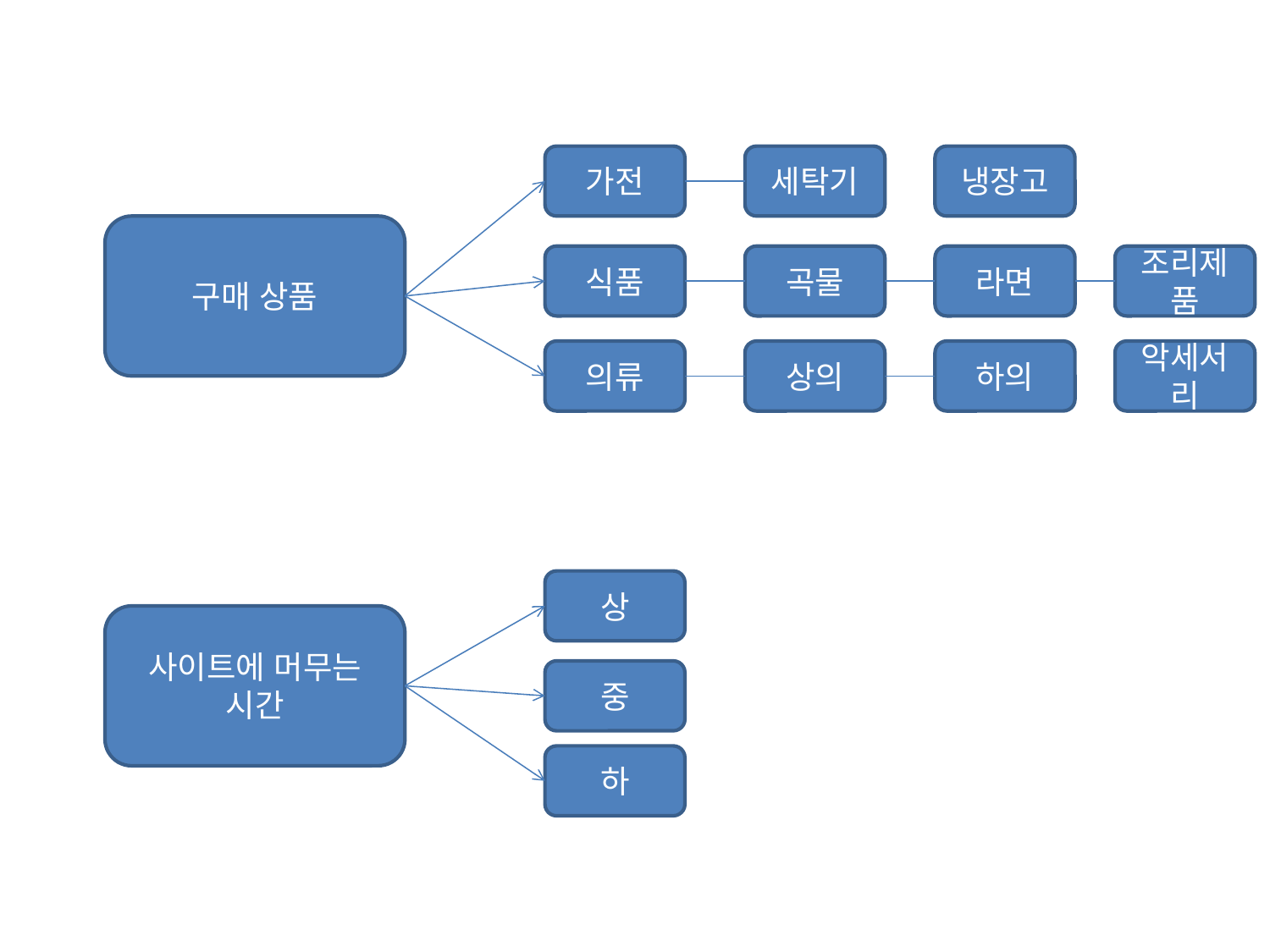

가전
세탁기
냉장고
구매 상품
식품
곡물
라면
조리제품
의류
상의
하의
악세서리
상
사이트에 머무는 시간
중
하